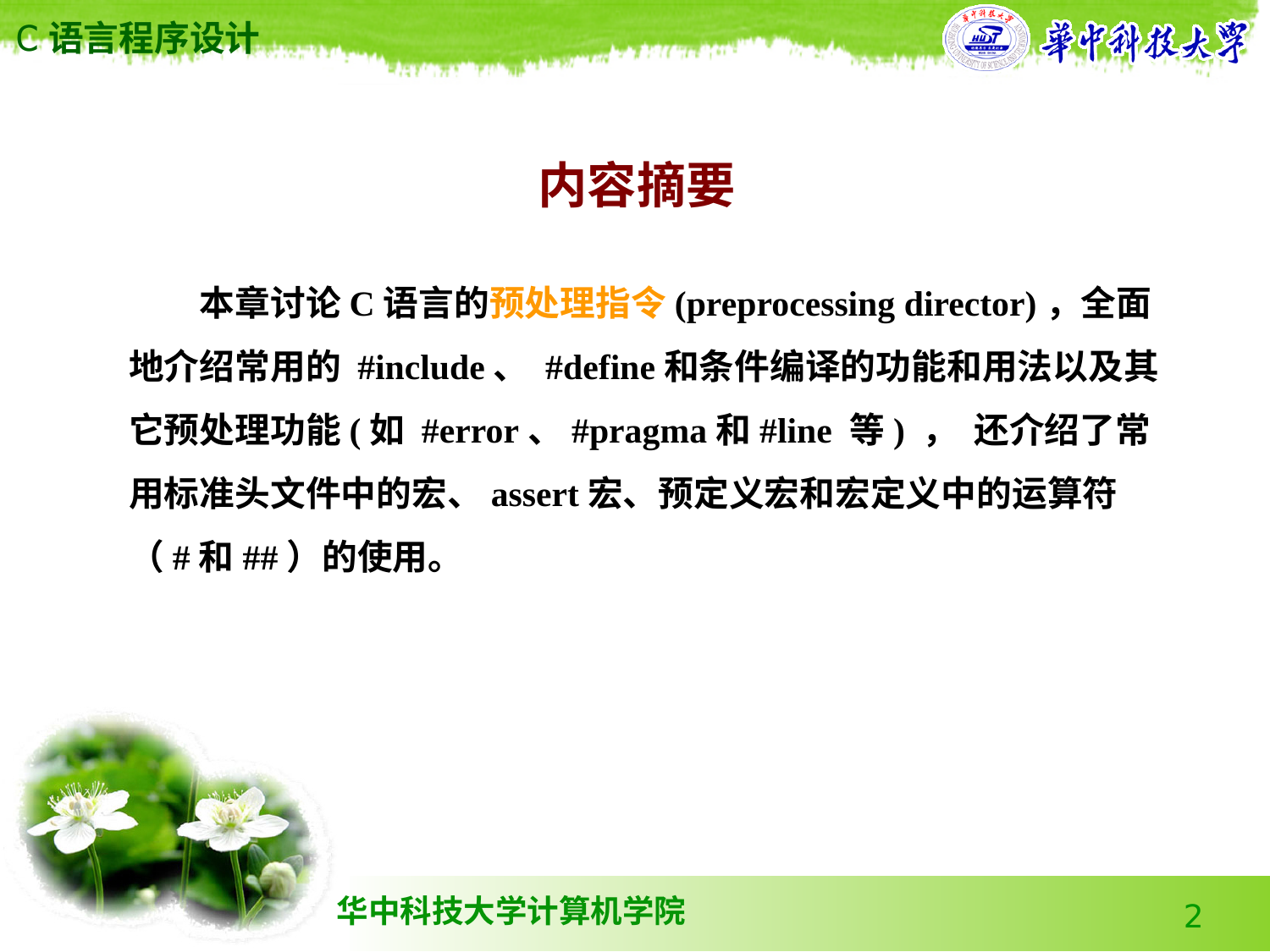

内容摘要
　　本章讨论C语言的预处理指令(preprocessing director)，全面地介绍常用的 #include、 #define和条件编译的功能和用法以及其它预处理功能(如 #error、#pragma和#line 等) ，  还介绍了常用标准头文件中的宏、assert宏、预定义宏和宏定义中的运算符（#和##）的使用。
2